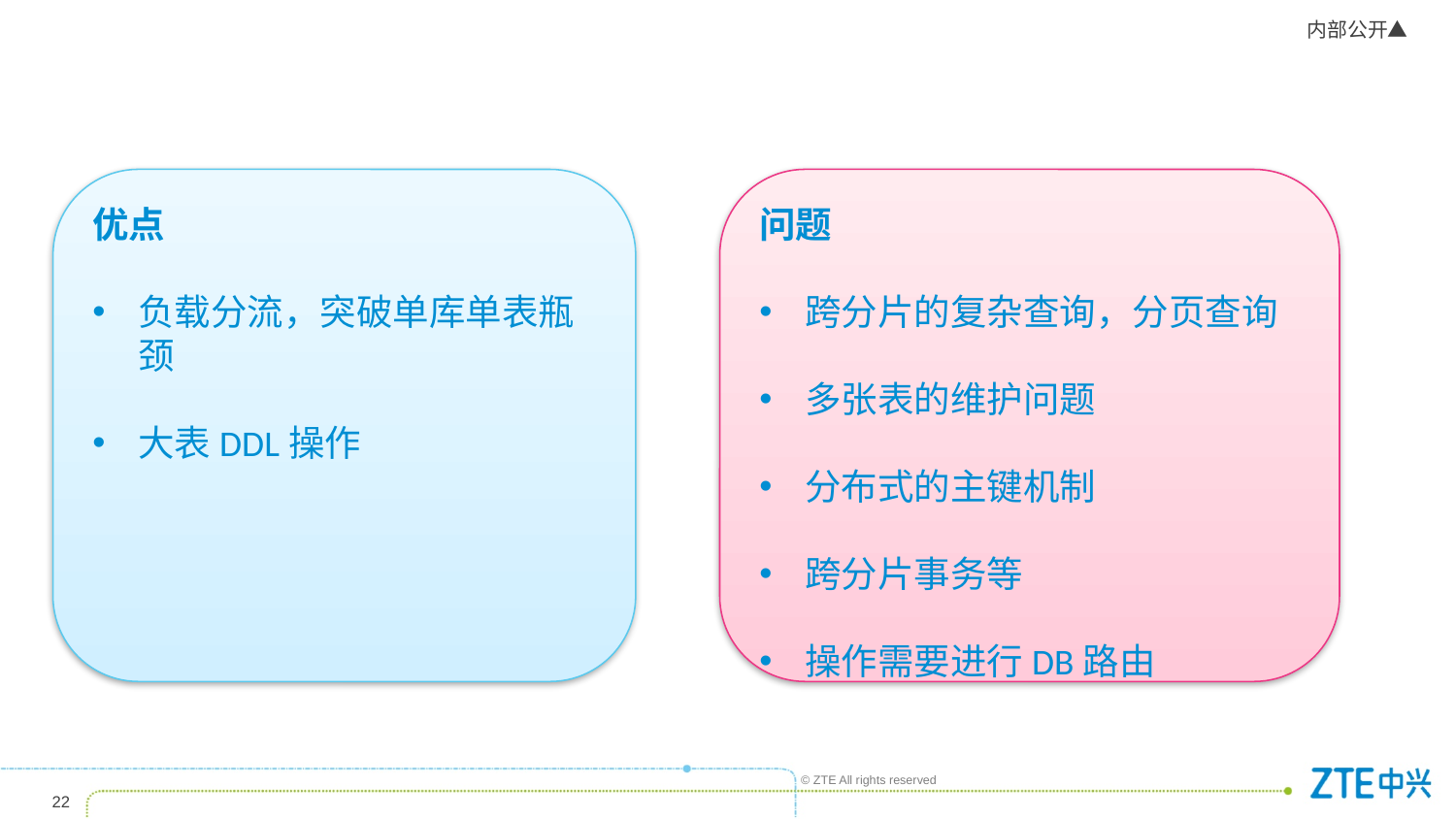

优点

负载分流，突破单库单表瓶颈

大表DDL操作
问题

跨分片的复杂查询，分页查询

多张表的维护问题

分布式的主键机制

跨分片事务等

操作需要进行DB路由